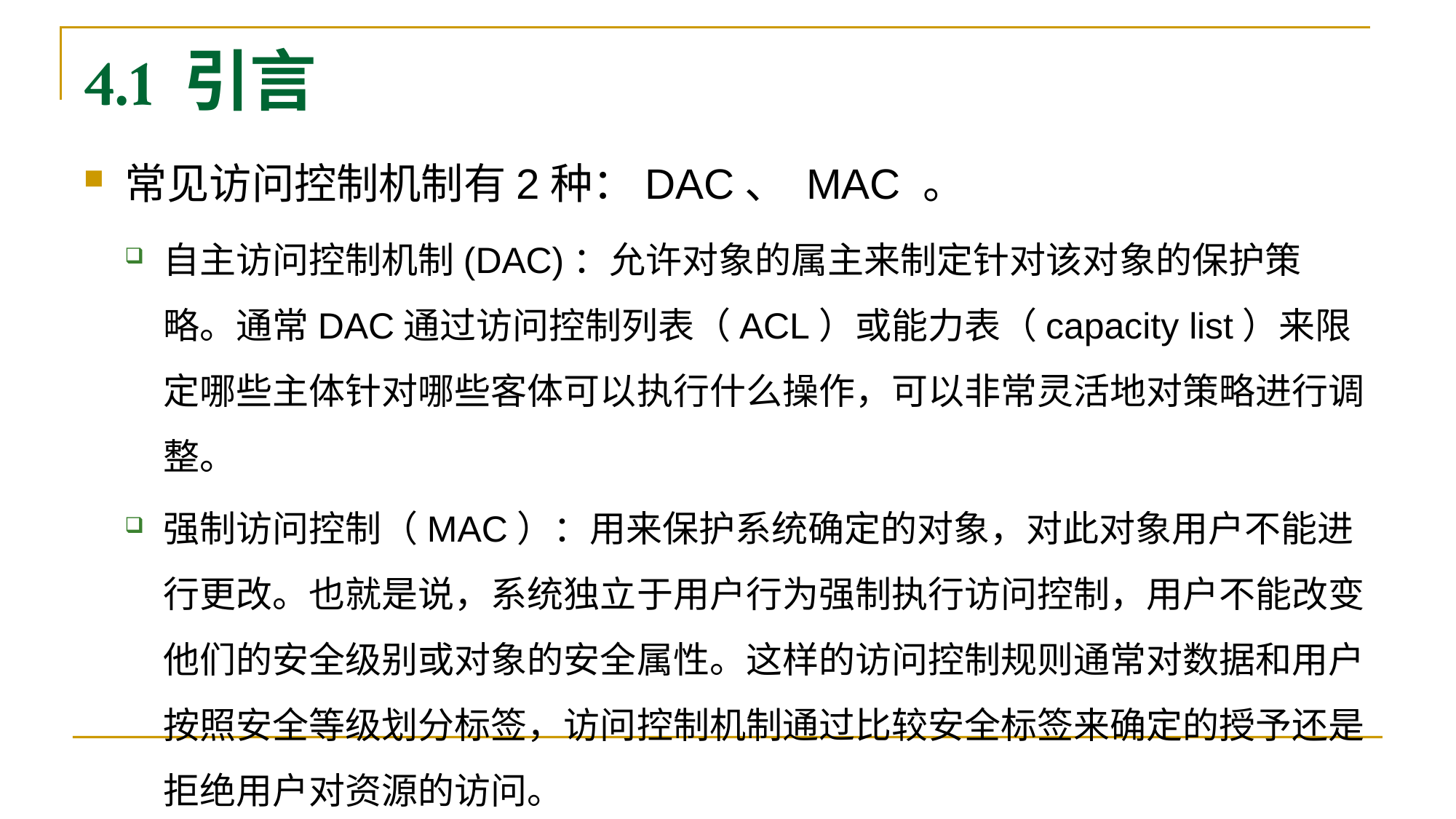

# 4.1 引言
常见访问控制机制有2种：DAC、 MAC 。
自主访问控制机制(DAC)：允许对象的属主来制定针对该对象的保护策略。通常DAC通过访问控制列表（ACL）或能力表（capacity list）来限定哪些主体针对哪些客体可以执行什么操作，可以非常灵活地对策略进行调整。
强制访问控制（MAC）：用来保护系统确定的对象，对此对象用户不能进行更改。也就是说，系统独立于用户行为强制执行访问控制，用户不能改变他们的安全级别或对象的安全属性。这样的访问控制规则通常对数据和用户按照安全等级划分标签，访问控制机制通过比较安全标签来确定的授予还是拒绝用户对资源的访问。